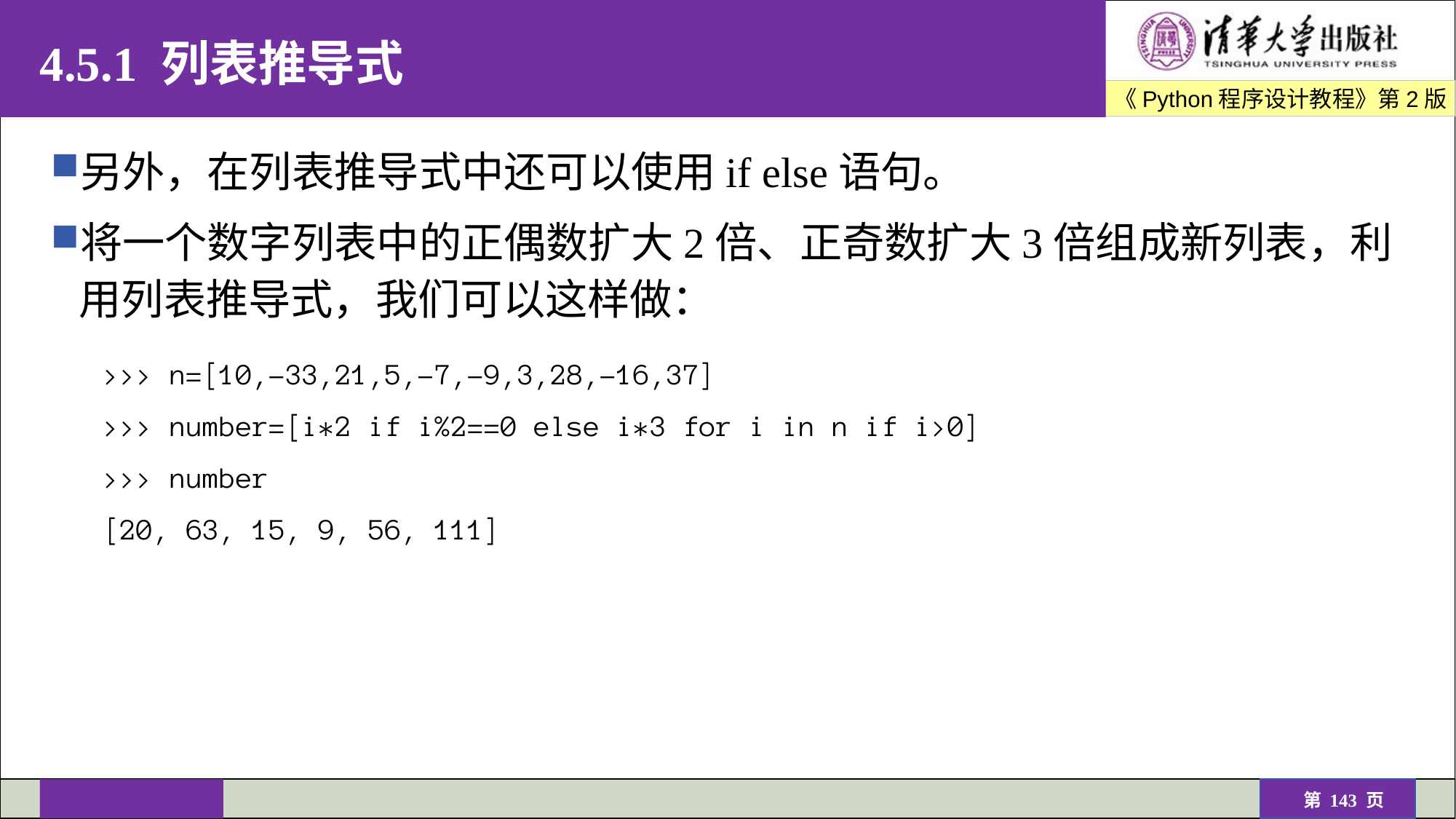

# 4.5.1 列表推导式
另外，在列表推导式中还可以使用if else语句。
将一个数字列表中的正偶数扩大2倍、正奇数扩大3倍组成新列表，利用列表推导式，我们可以这样做：
>>> n=[10,-33,21,5,-7,-9,3,28,-16,37]
>>> number=[i*2 if i%2==0 else i*3 for i in n if i>0]
>>> number
[20, 63, 15, 9, 56, 111]